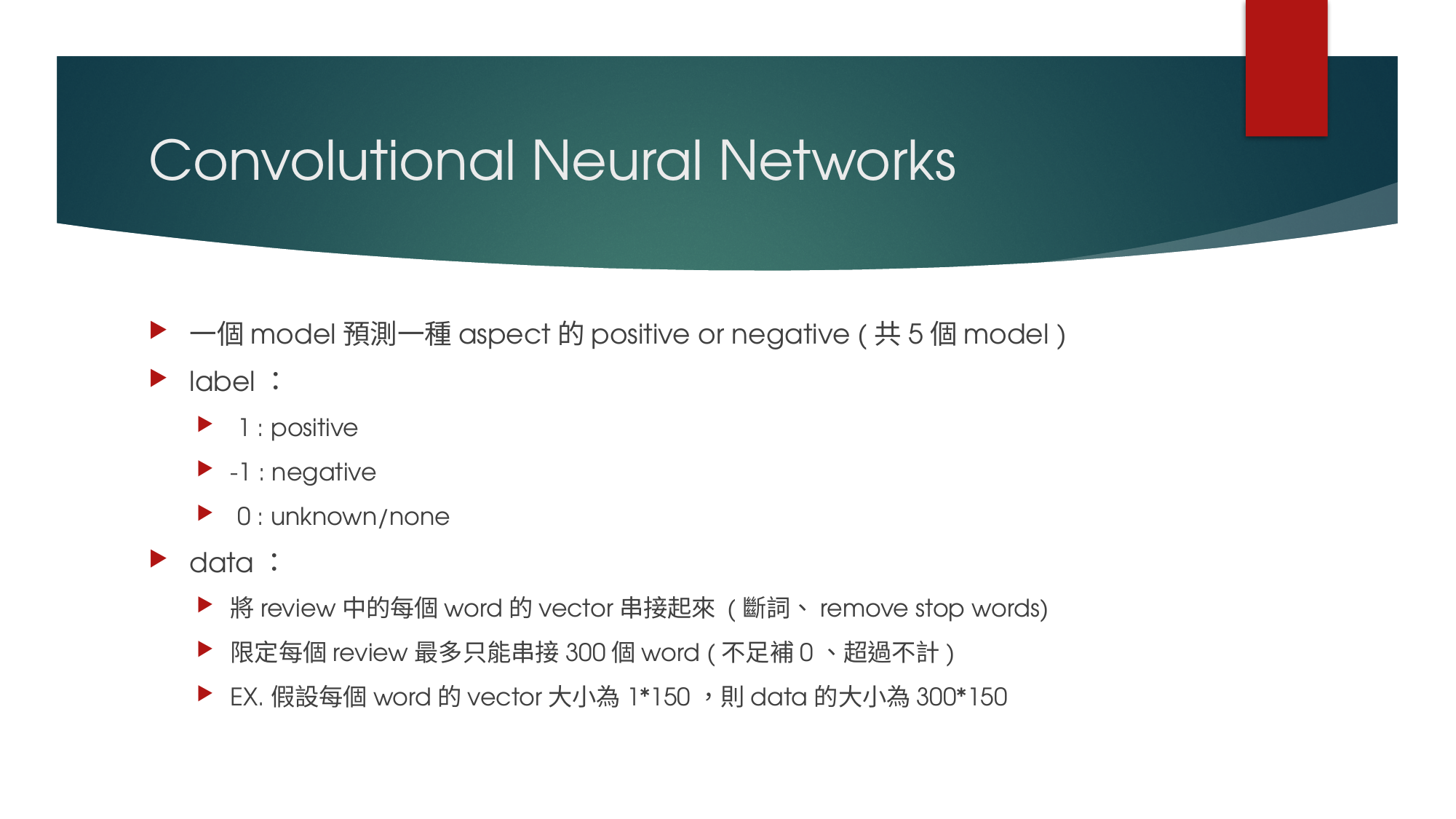

# Convolutional Neural Networks
一個model預測一種aspect的positive or negative (共5個model )
label：
 1 : positive
-1 : negative
 0 : unknown/none
data：
將review中的每個word的vector串接起來 (斷詞、remove stop words)
限定每個review最多只能串接300個word (不足補0、超過不計)
EX.假設每個word的vector大小為1*150，則data的大小為300*150